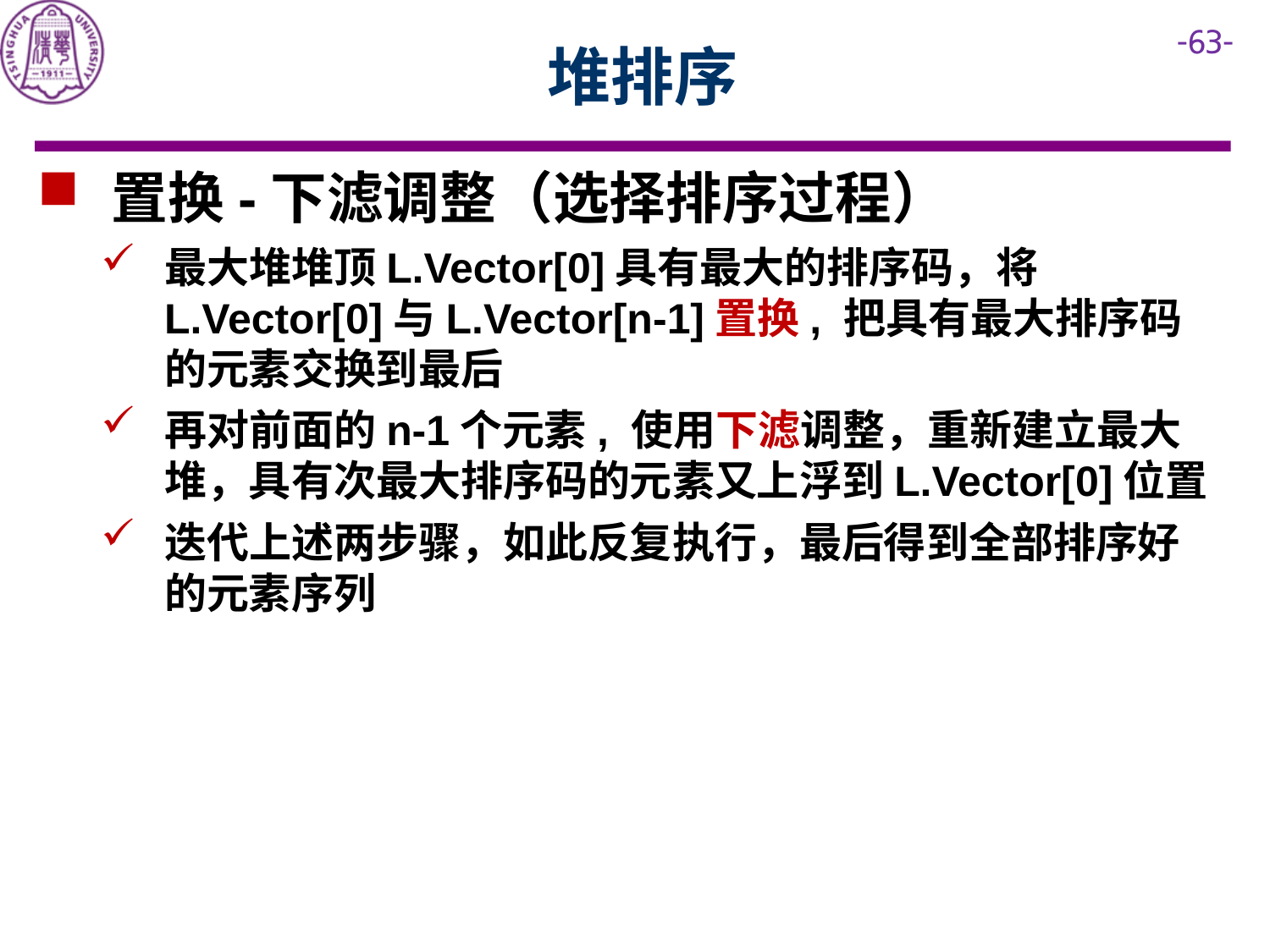

# 堆排序
 置换-下滤调整（选择排序过程）
最大堆堆顶L.Vector[0]具有最大的排序码，将L.Vector[0]与L.Vector[n-1]置换, 把具有最大排序码的元素交换到最后
再对前面的n-1个元素, 使用下滤调整，重新建立最大堆，具有次最大排序码的元素又上浮到L.Vector[0]位置
迭代上述两步骤，如此反复执行，最后得到全部排序好的元素序列